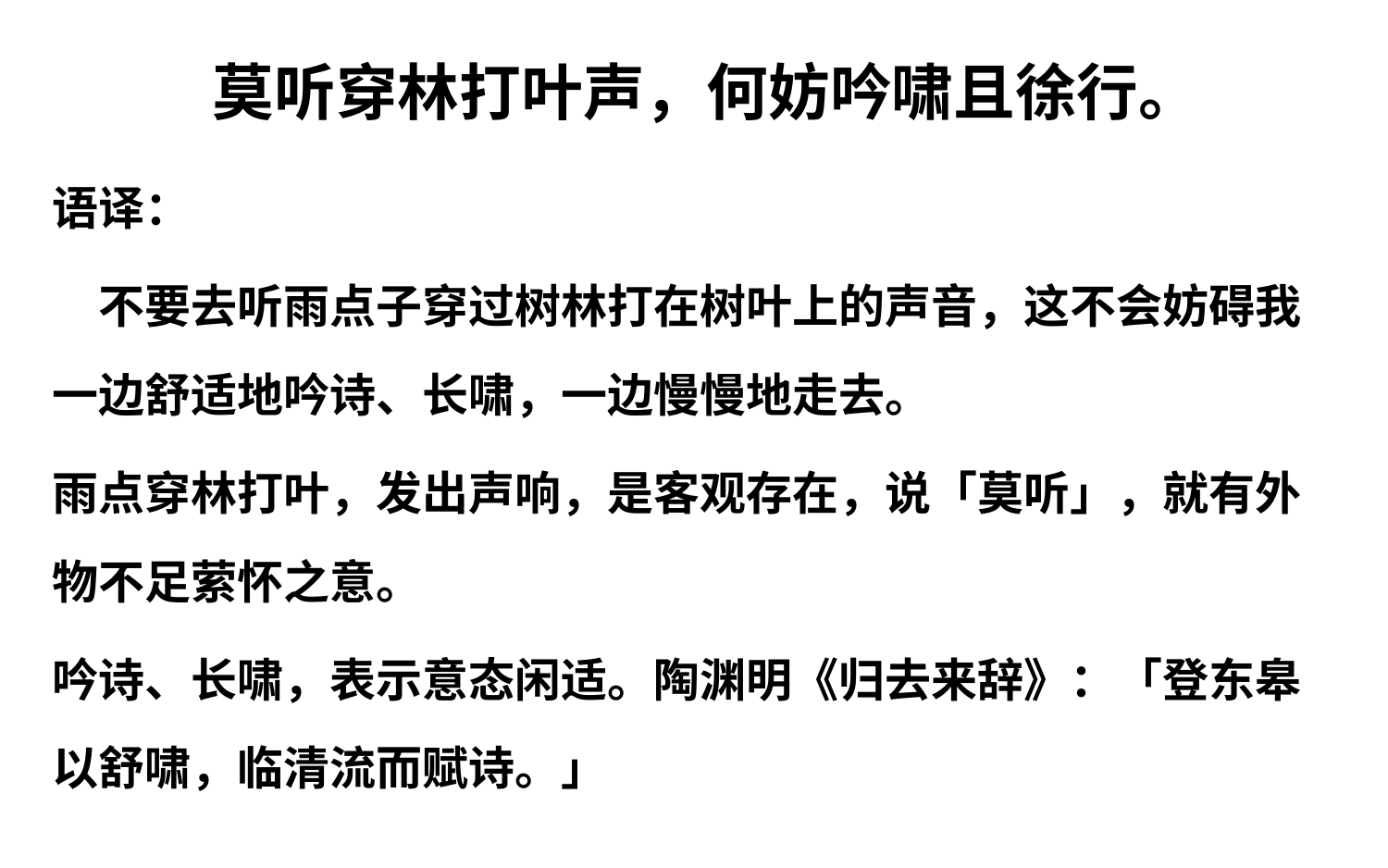

# 莫听穿林打叶声，何妨吟啸且徐行。
语译：
　不要去听雨点子穿过树林打在树叶上的声音，这不会妨碍我一边舒适地吟诗、长啸，一边慢慢地走去。
雨点穿林打叶，发出声响，是客观存在，说「莫听」，就有外物不足萦怀之意。
吟诗、长啸，表示意态闲适。陶渊明《归去来辞》：「登东皋以舒啸，临清流而赋诗。」